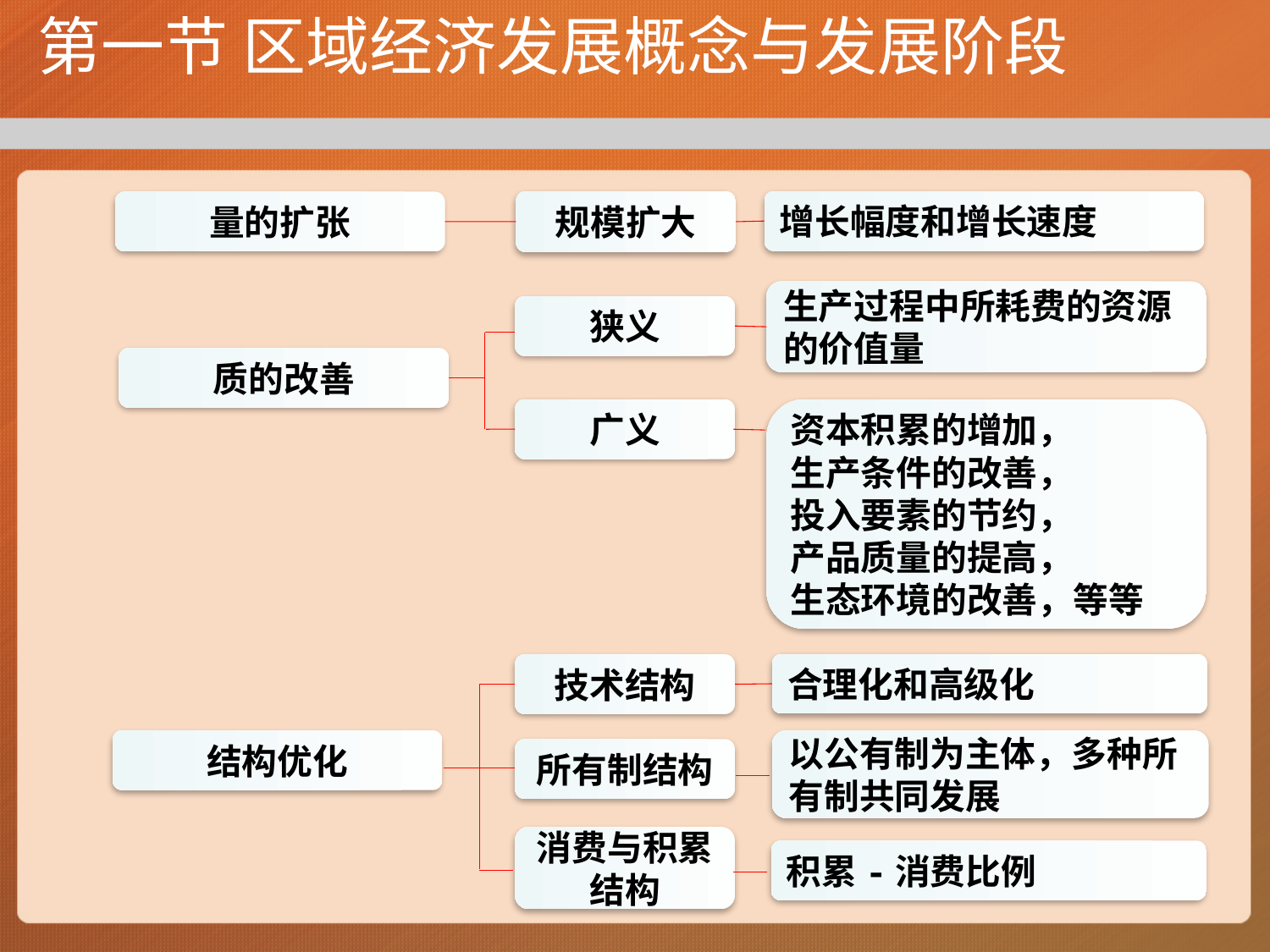

# 第一节 区域经济发展概念与发展阶段
规模扩大
增长幅度和增长速度

量的扩张
生产过程中所耗费的资源的价值量
狭义
质的改善
广义
资本积累的增加，
生产条件的改善，
投入要素的节约，
产品质量的提高，
生态环境的改善，等等
合理化和高级化
技术结构
结构优化
以公有制为主体，多种所有制共同发展
所有制结构
消费与积累结构
积累-消费比例